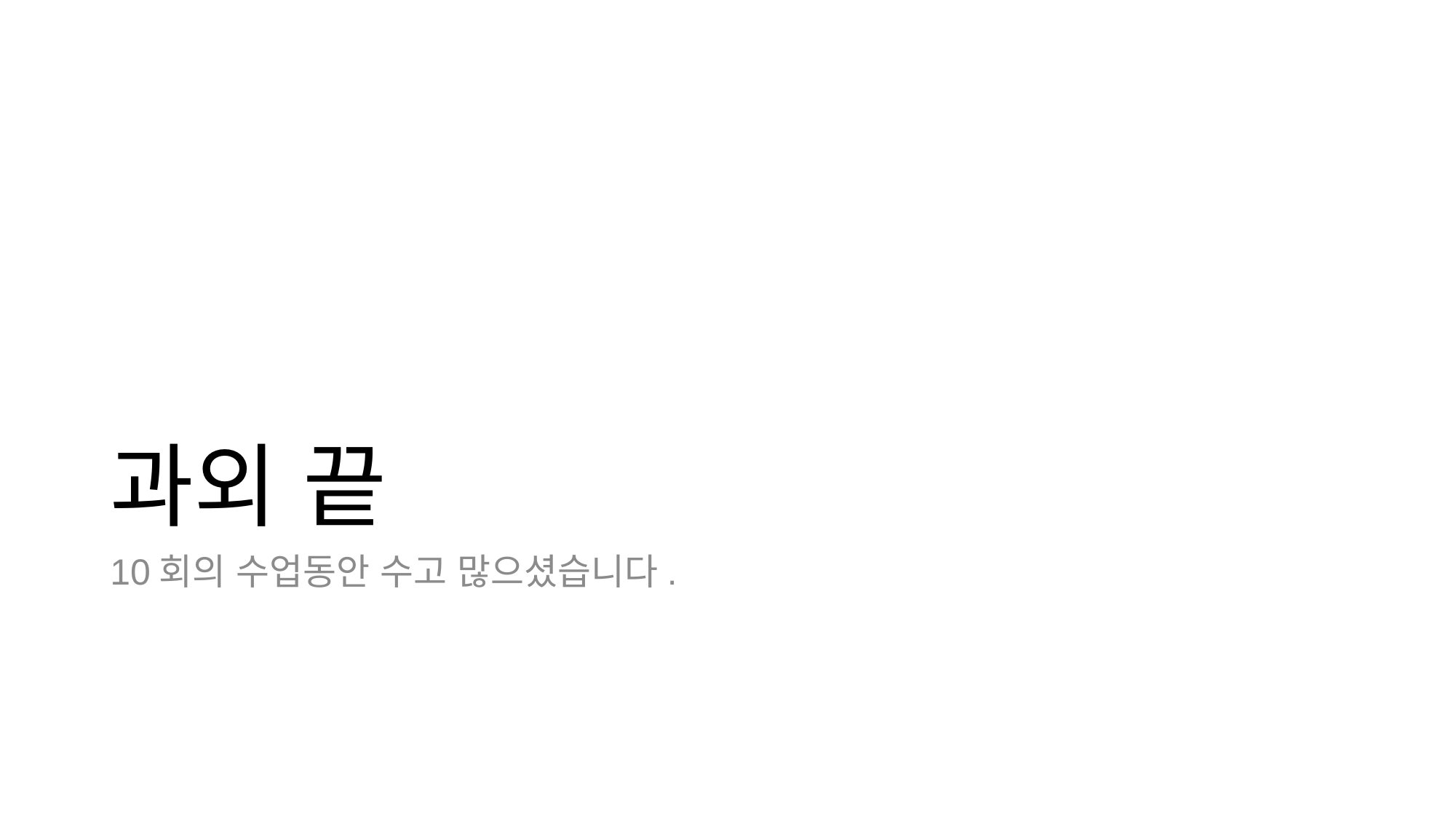

# 과외 끝
10회의 수업동안 수고 많으셨습니다.